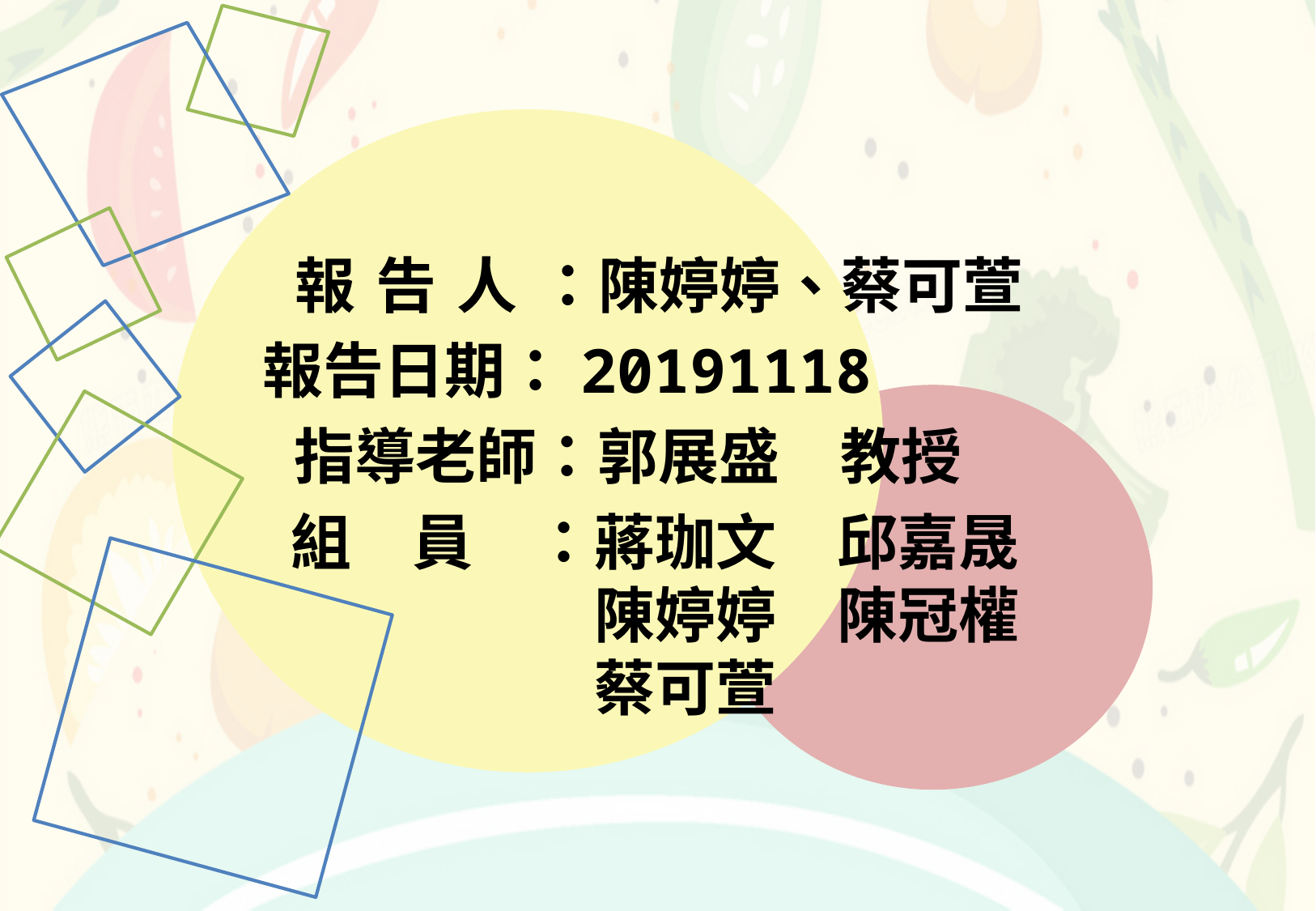

報告人：陳婷婷、蔡可萱
報告日期：20191118

指導老師：郭展盛　教授
組員：蔣珈文　邱嘉晟
　　　　　陳婷婷　陳冠權
　　　　　蔡可萱